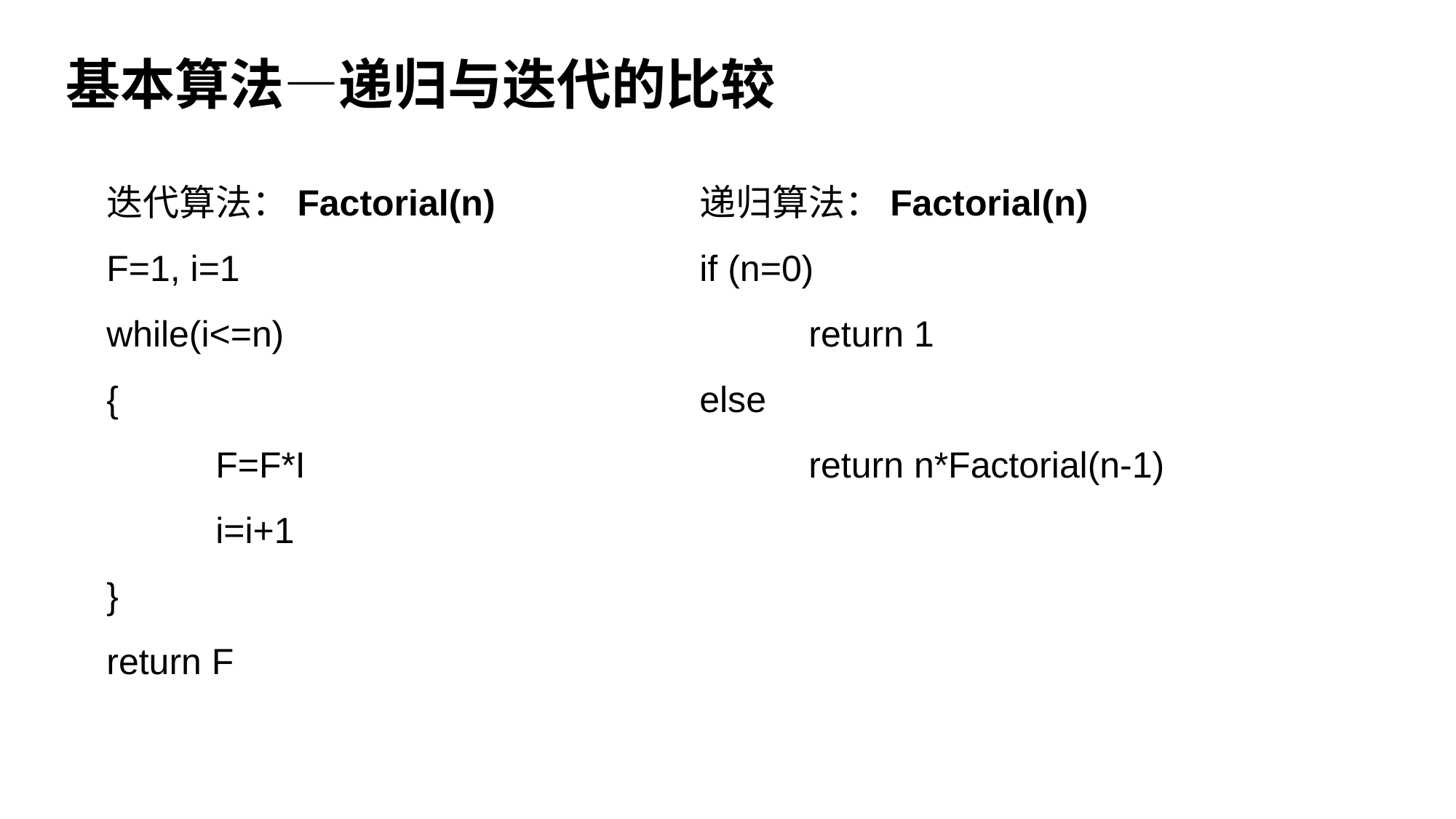

# 基本算法—递归与迭代的比较
迭代算法：Factorial(n)
F=1, i=1
while(i<=n)
{
	F=F*I
	i=i+1
}
return F
递归算法：Factorial(n)
if (n=0)
	return 1
else
	return n*Factorial(n-1)